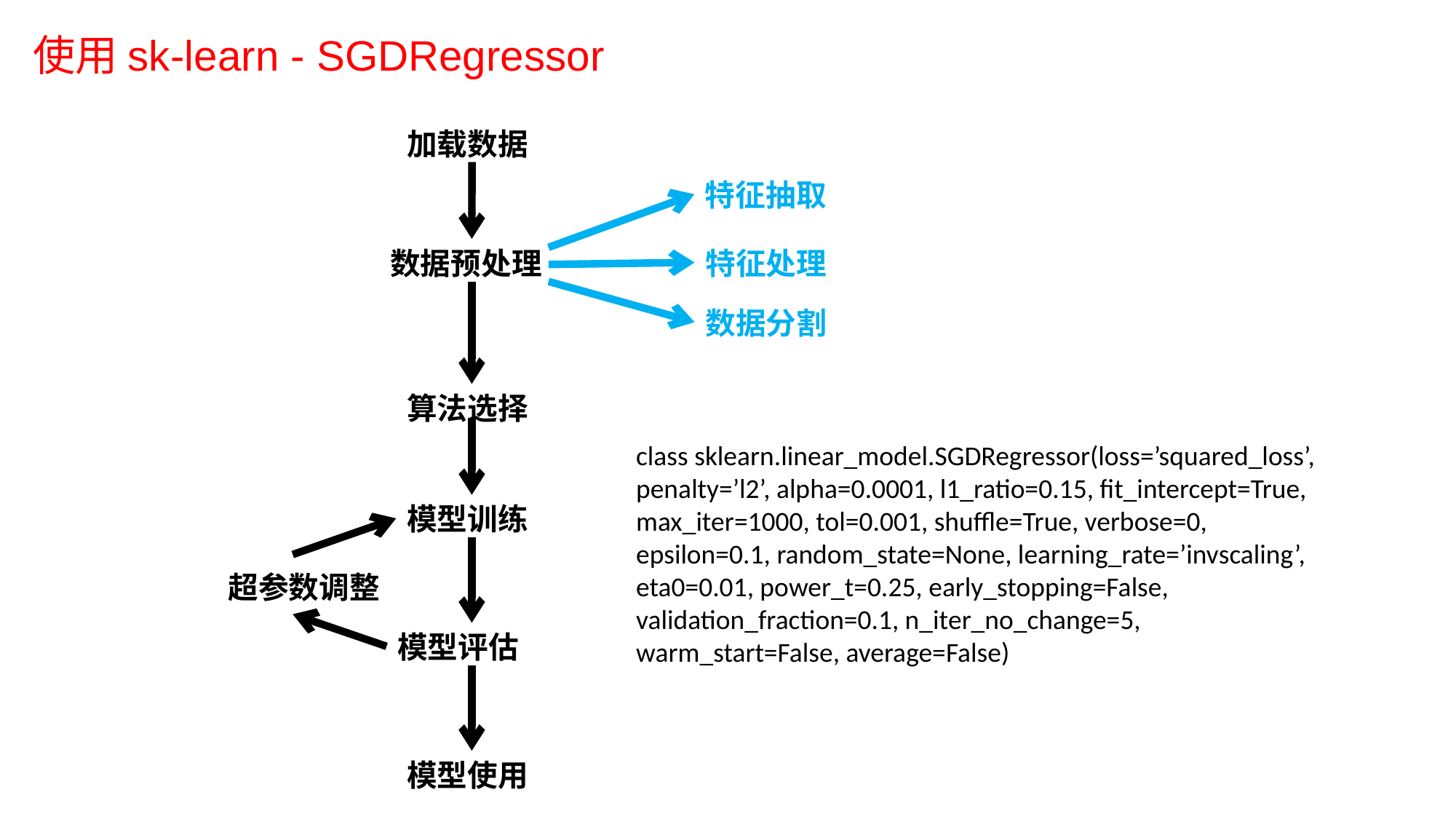

使用sk-learn - SGDRegressor
加载数据
特征抽取
数据预处理
特征处理
数据分割
算法选择
class sklearn.linear_model.SGDRegressor(loss=’squared_loss’, penalty=’l2’, alpha=0.0001, l1_ratio=0.15, fit_intercept=True, max_iter=1000, tol=0.001, shuffle=True, verbose=0, epsilon=0.1, random_state=None, learning_rate=’invscaling’, eta0=0.01, power_t=0.25, early_stopping=False, validation_fraction=0.1, n_iter_no_change=5, warm_start=False, average=False)
模型训练
超参数调整
模型评估
模型使用